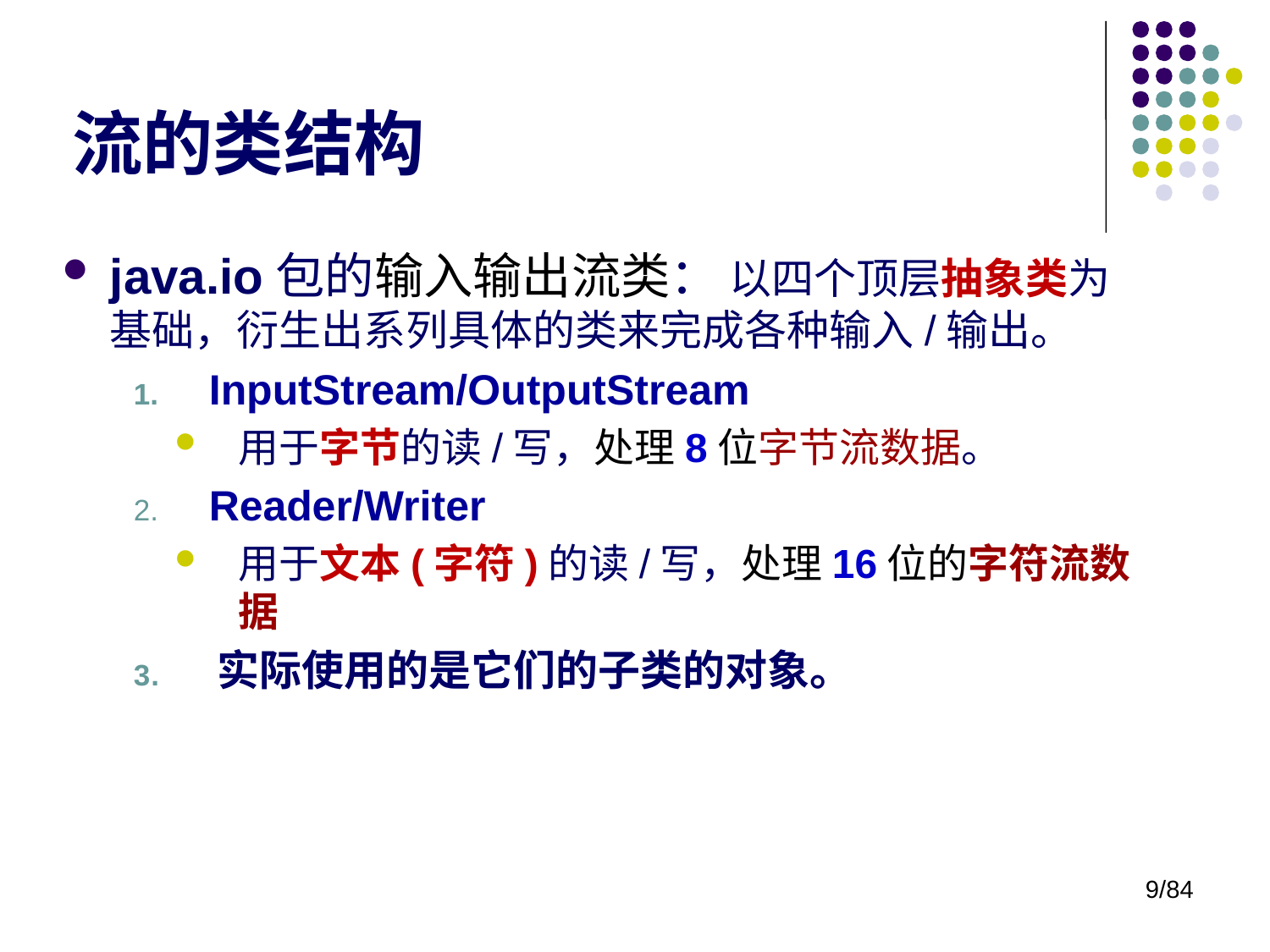

流的类结构
java.io包的输入输出流类： 以四个顶层抽象类为基础，衍生出系列具体的类来完成各种输入/输出。
 InputStream/OutputStream
用于字节的读/写，处理8位字节流数据。
 Reader/Writer
用于文本(字符)的读/写，处理16位的字符流数据
 实际使用的是它们的子类的对象。
9/84